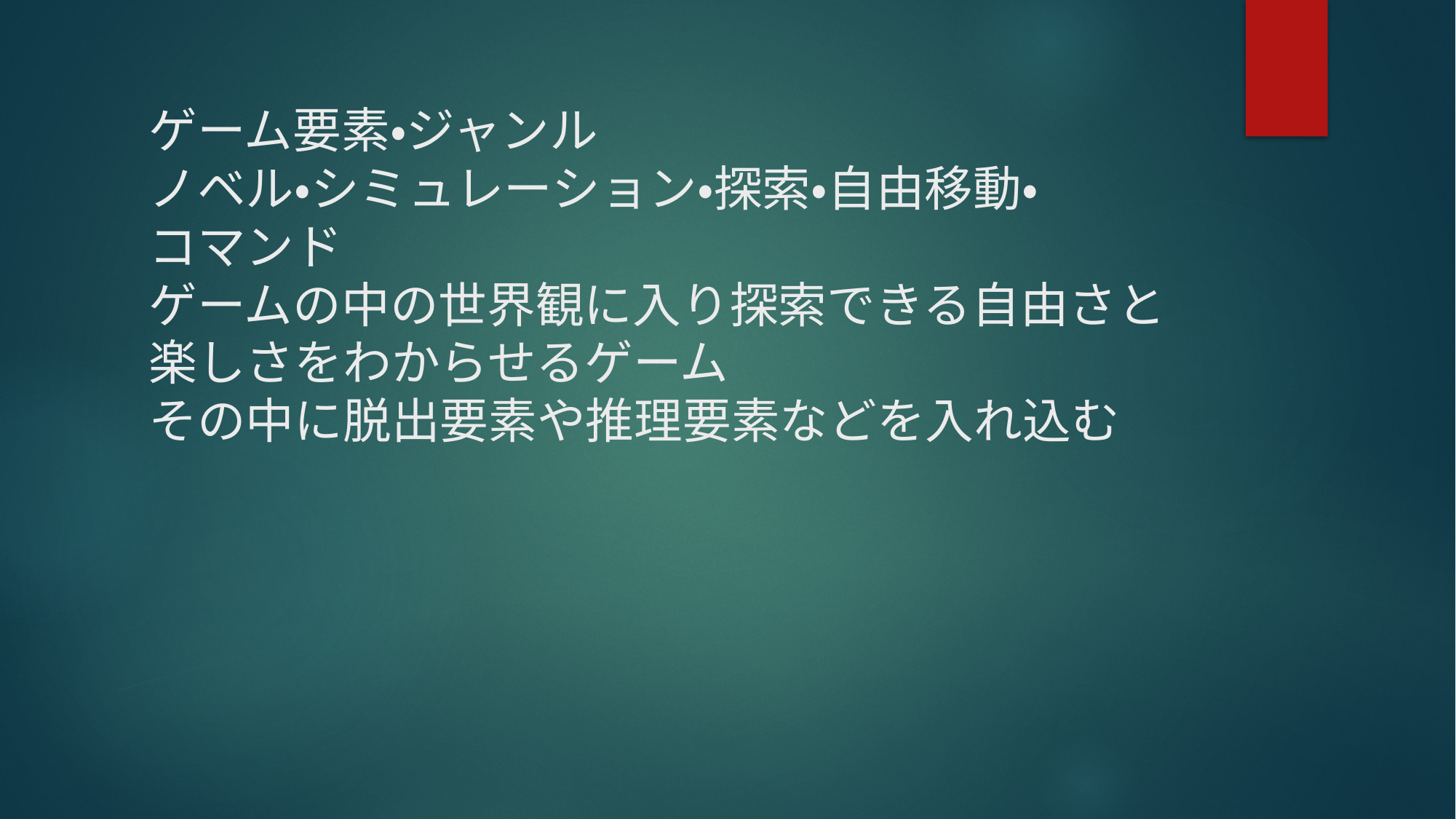

# ゲーム要素・ジャンル ノベル・シミュレーション・探索・自由移動・ コマンド ゲームの中の世界観に入り探索できる自由さと楽しさをわからせるゲーム その中に脱出要素や推理要素などを入れ込む